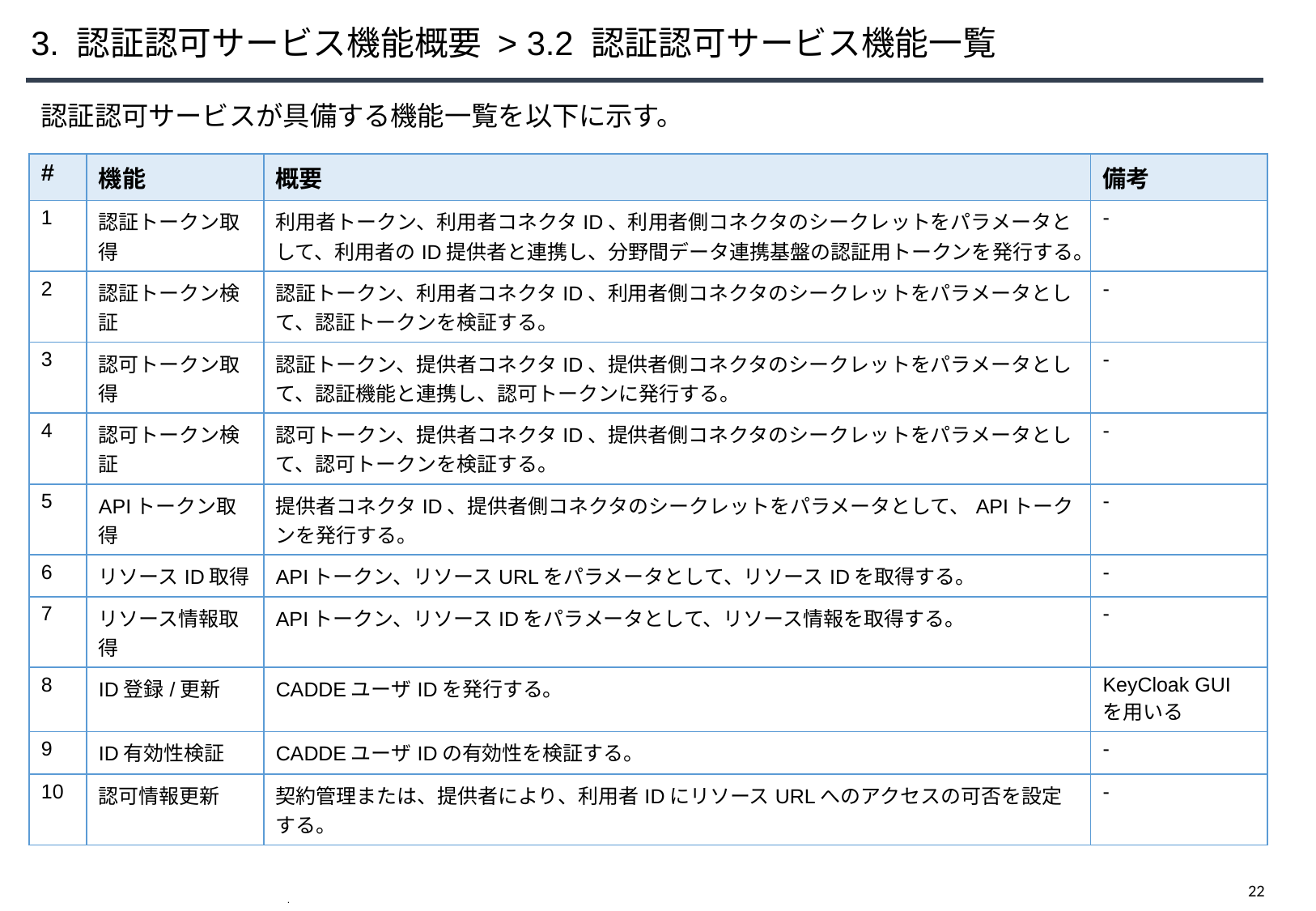

# 3. 認証認可サービス機能概要 > 3.2 認証認可サービス機能一覧
認証認可サービスが具備する機能一覧を以下に示す。
| # | 機能 | 概要 | 備考 |
| --- | --- | --- | --- |
| 1 | 認証トークン取得 | 利用者トークン、利用者コネクタID、利用者側コネクタのシークレットをパラメータとして、利用者のID提供者と連携し、分野間データ連携基盤の認証用トークンを発行する。 | - |
| 2 | 認証トークン検証 | 認証トークン、利用者コネクタID、利用者側コネクタのシークレットをパラメータとして、認証トークンを検証する。 | - |
| 3 | 認可トークン取得 | 認証トークン、提供者コネクタID、提供者側コネクタのシークレットをパラメータとして、認証機能と連携し、認可トークンに発行する。 | - |
| 4 | 認可トークン検証 | 認可トークン、提供者コネクタID、提供者側コネクタのシークレットをパラメータとして、認可トークンを検証する。 | - |
| 5 | APIトークン取得 | 提供者コネクタID、提供者側コネクタのシークレットをパラメータとして、APIトークンを発行する。 | - |
| 6 | リソースID取得 | APIトークン、リソースURLをパラメータとして、リソースIDを取得する。 | - |
| 7 | リソース情報取得 | APIトークン、リソースIDをパラメータとして、リソース情報を取得する。 | - |
| 8 | ID登録/更新 | CADDEユーザIDを発行する。 | KeyCloak GUIを用いる |
| 9 | ID有効性検証 | CADDEユーザIDの有効性を検証する。 | - |
| 10 | 認可情報更新 | 契約管理または、提供者により、利用者IDにリソースURLへのアクセスの可否を設定する。 | - |